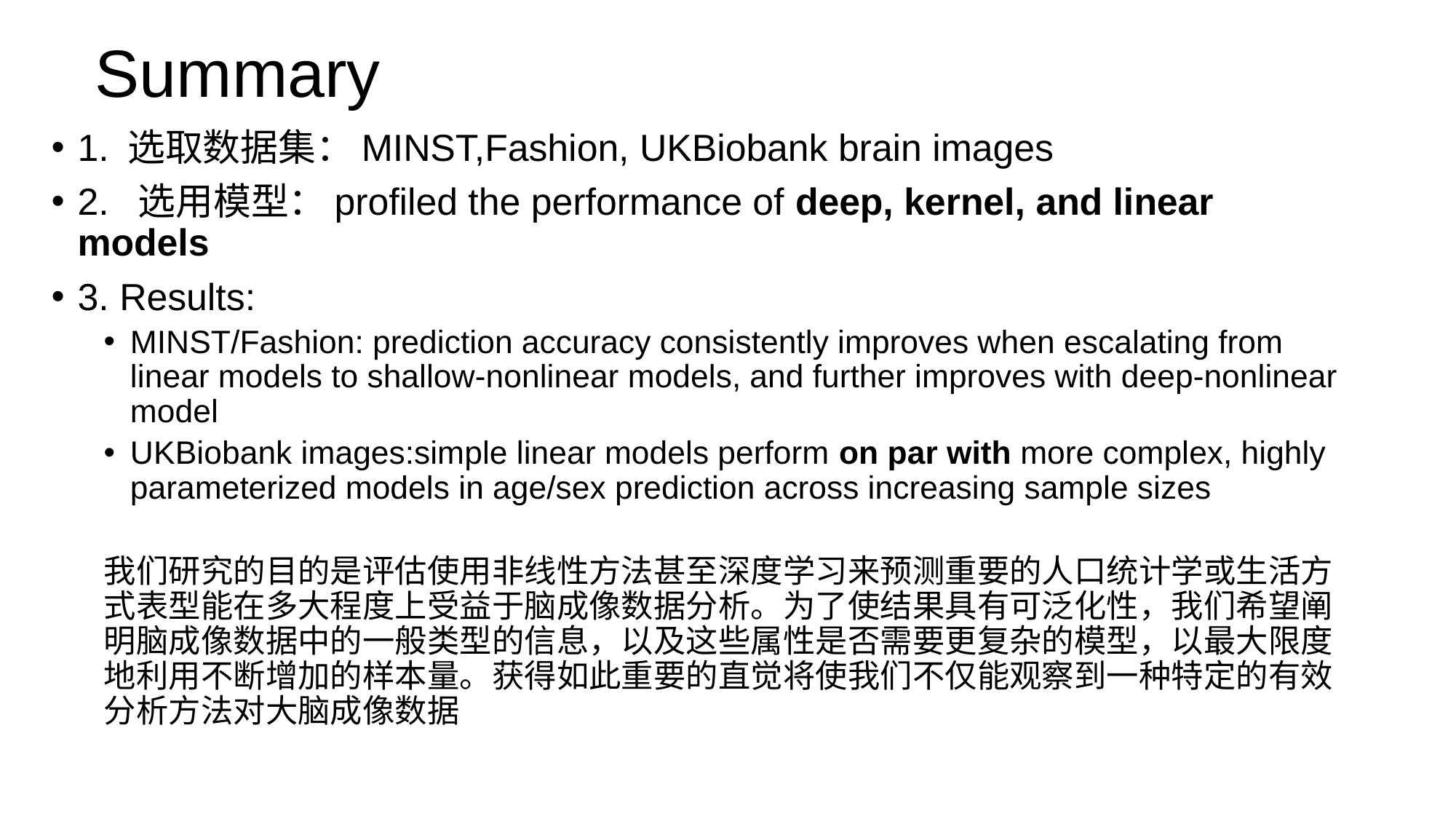

# Summary
1. 选取数据集：MINST,Fashion, UKBiobank brain images
2.  选用模型：profiled the performance of deep, kernel, and linear models
3. Results:
MINST/Fashion: prediction accuracy consistently improves when escalating from linear models to shallow-nonlinear models, and further improves with deep-nonlinear model
UKBiobank images:simple linear models perform on par with more complex, highly parameterized models in age/sex prediction across increasing sample sizes

我们研究的目的是评估使用非线性方法甚至深度学习来预测重要的人口统计学或生活方式表型能在多大程度上受益于脑成像数据分析。为了使结果具有可泛化性，我们希望阐明脑成像数据中的一般类型的信息，以及这些属性是否需要更复杂的模型，以最大限度地利用不断增加的样本量。获得如此重要的直觉将使我们不仅能观察到一种特定的有效分析方法对大脑成像数据